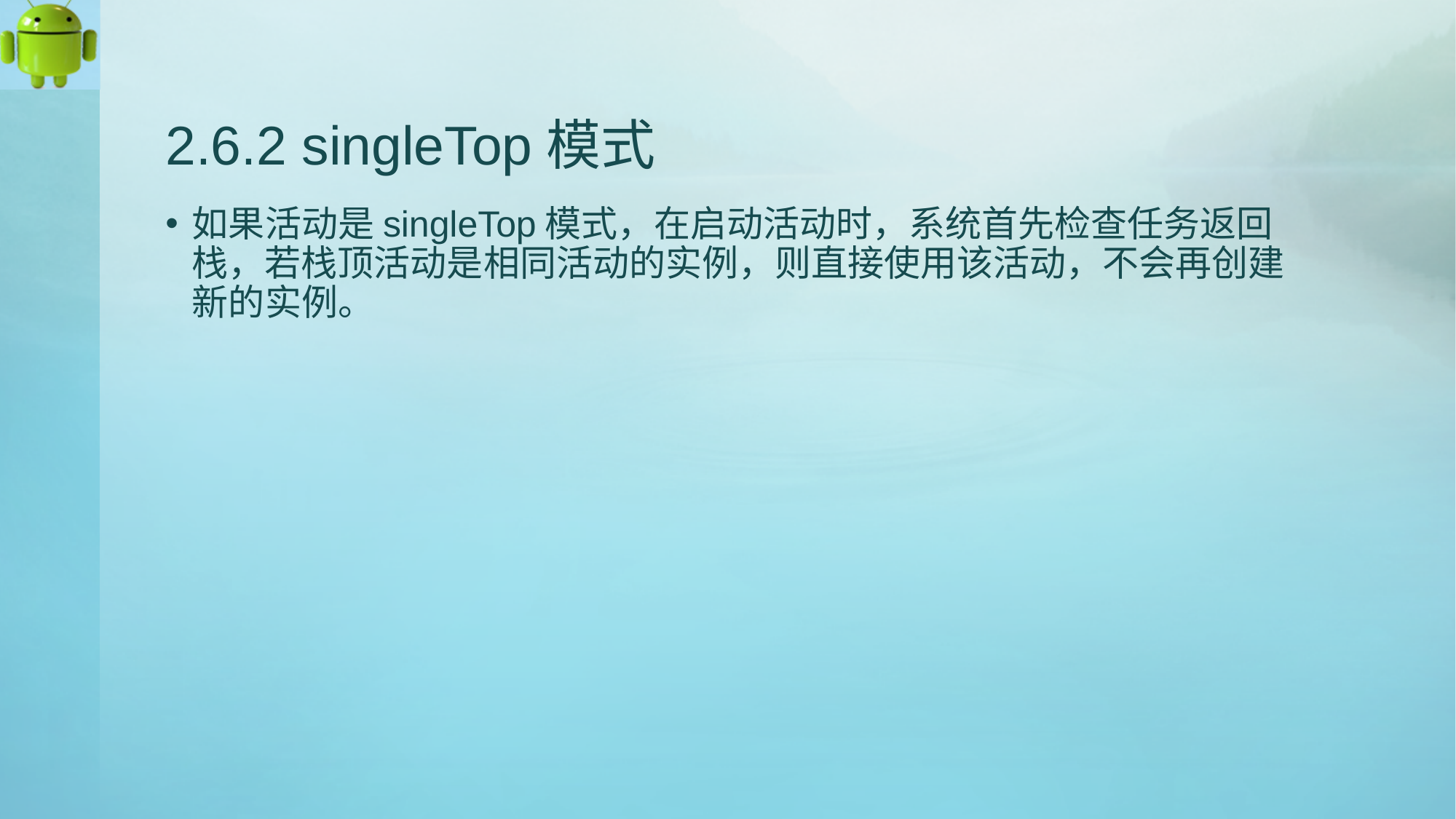

# 2.6.2 singleTop模式
如果活动是singleTop模式，在启动活动时，系统首先检查任务返回栈，若栈顶活动是相同活动的实例，则直接使用该活动，不会再创建新的实例。